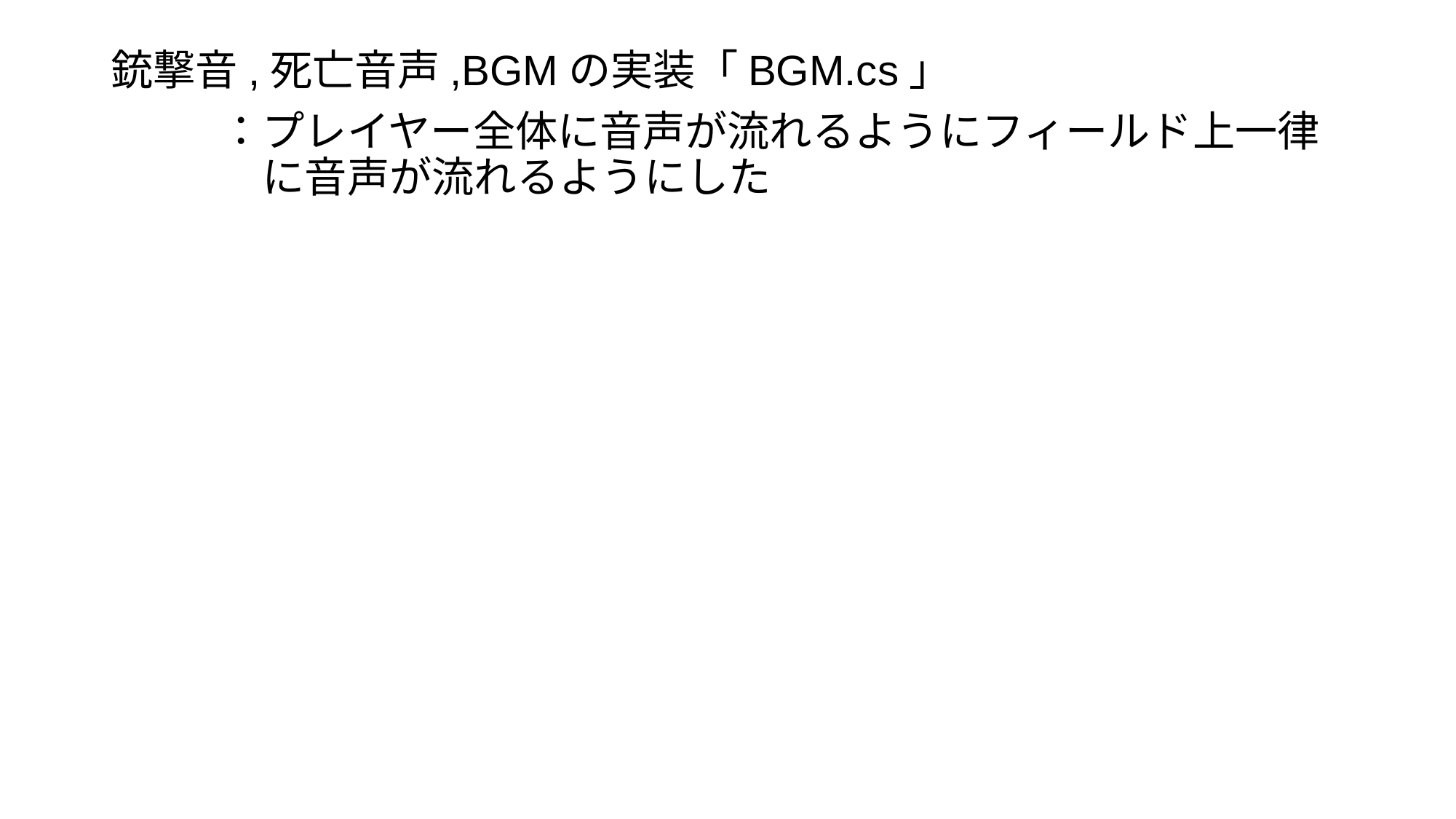

銃撃音,死亡音声,BGMの実装「BGM.cs」
	：プレイヤー全体に音声が流れるようにフィールド上一律	　に音声が流れるようにした